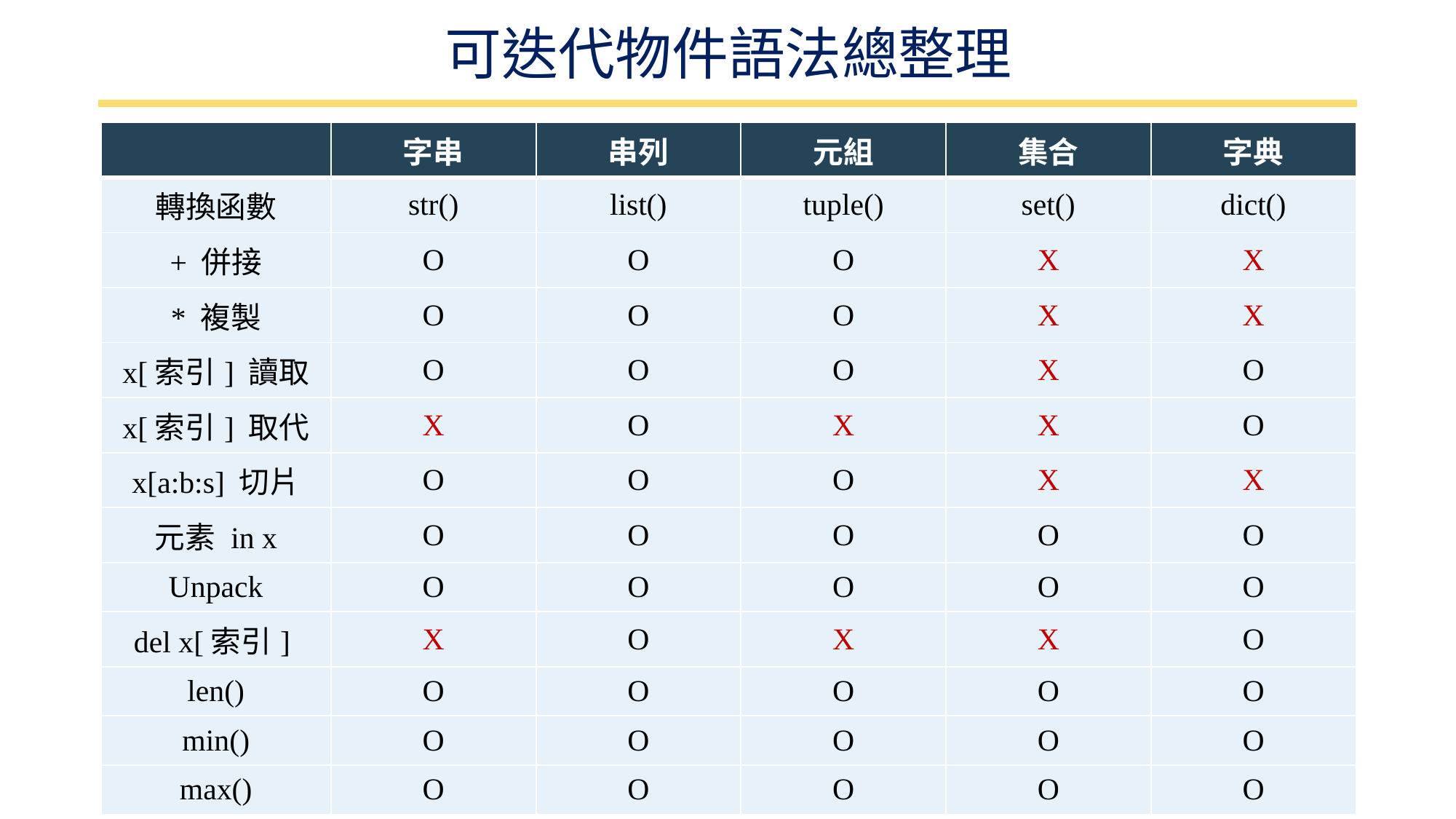

# 可迭代物件語法總整理
|  | 字串 | 串列 | 元組 | 集合 | 字典 |
| --- | --- | --- | --- | --- | --- |
| 轉換函數 | str() | list() | tuple() | set() | dict() |
| + 併接 | O | O | O | X | X |
| \* 複製 | O | O | O | X | X |
| x[索引] 讀取 | O | O | O | X | O |
| x[索引] 取代 | X | O | X | X | O |
| x[a:b:s] 切片 | O | O | O | X | X |
| 元素 in x | O | O | O | O | O |
| Unpack | O | O | O | O | O |
| del x[索引] | X | O | X | X | O |
| len() | O | O | O | O | O |
| min() | O | O | O | O | O |
| max() | O | O | O | O | O |